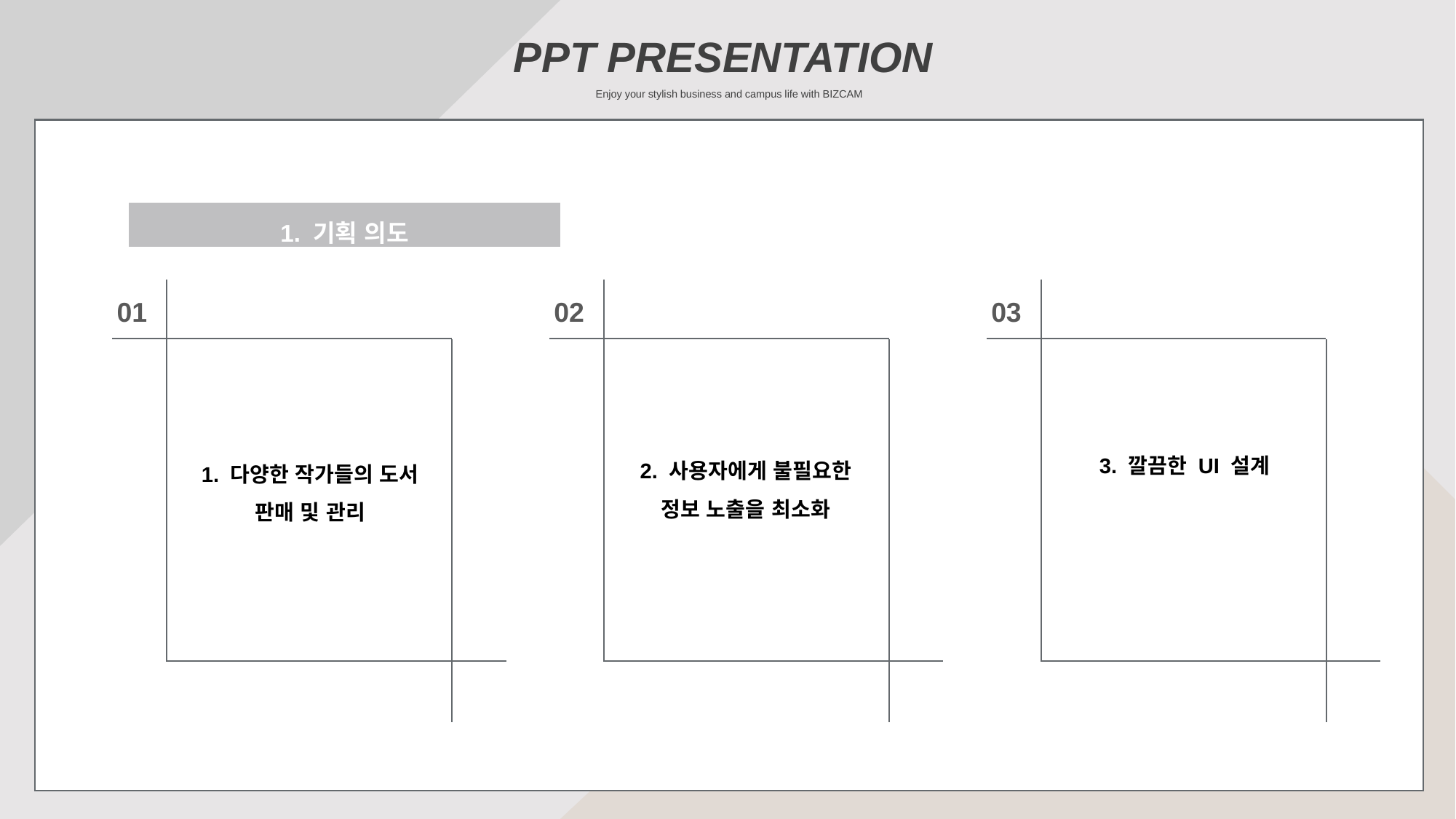

PPT PRESENTATION
Enjoy your stylish business and campus life with BIZCAM

1. 기획 의도
01
02
03

3. 깔끔한 UI 설계

2. 사용자에게 불필요한
정보 노출을 최소화

1. 다양한 작가들의 도서
판매 및 관리